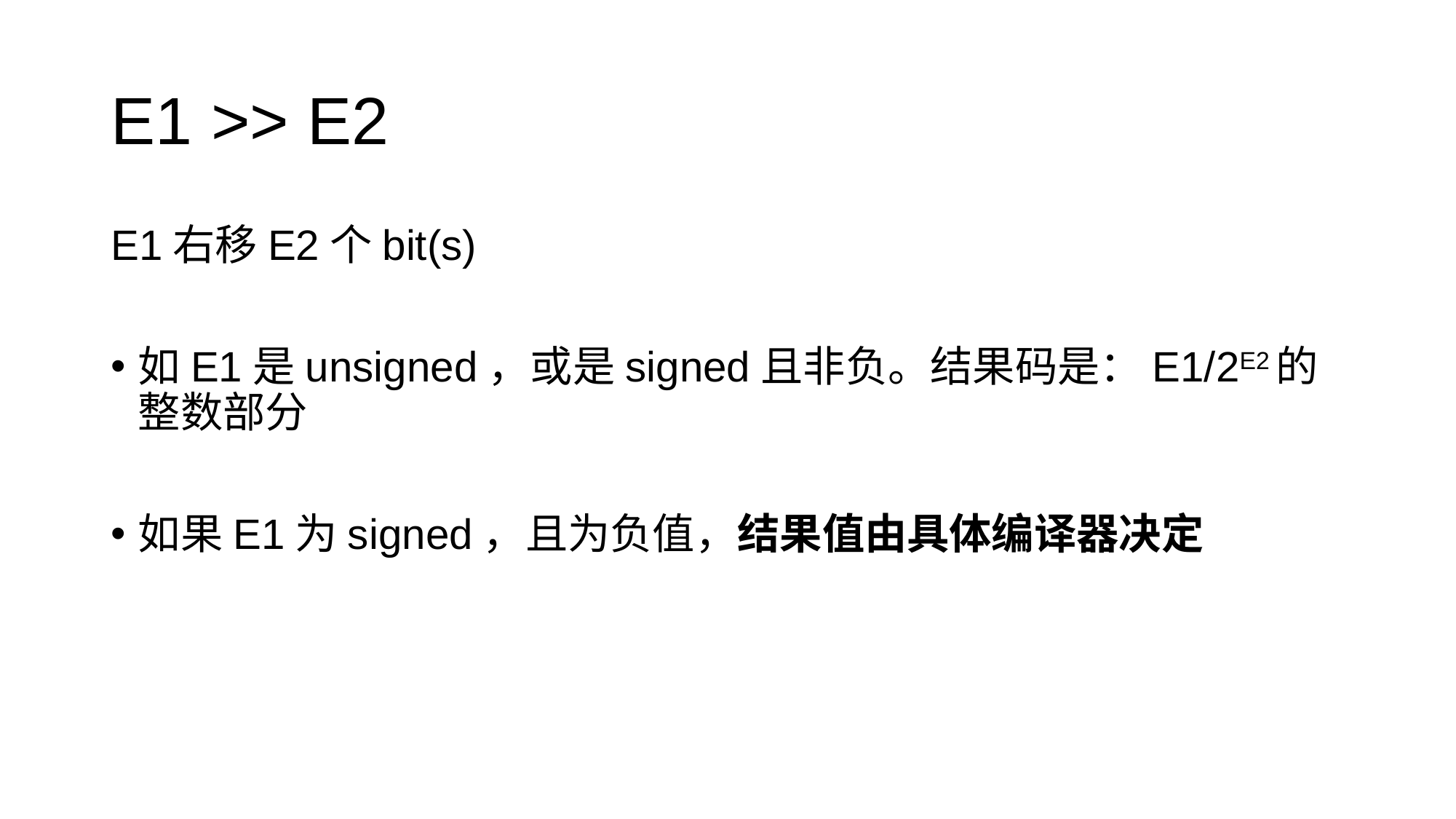

# E1 >> E2
E1右移E2个bit(s)

如E1是unsigned，或是signed且非负。结果码是：E1/2E2的整数部分

如果E1为signed，且为负值，结果值由具体编译器决定